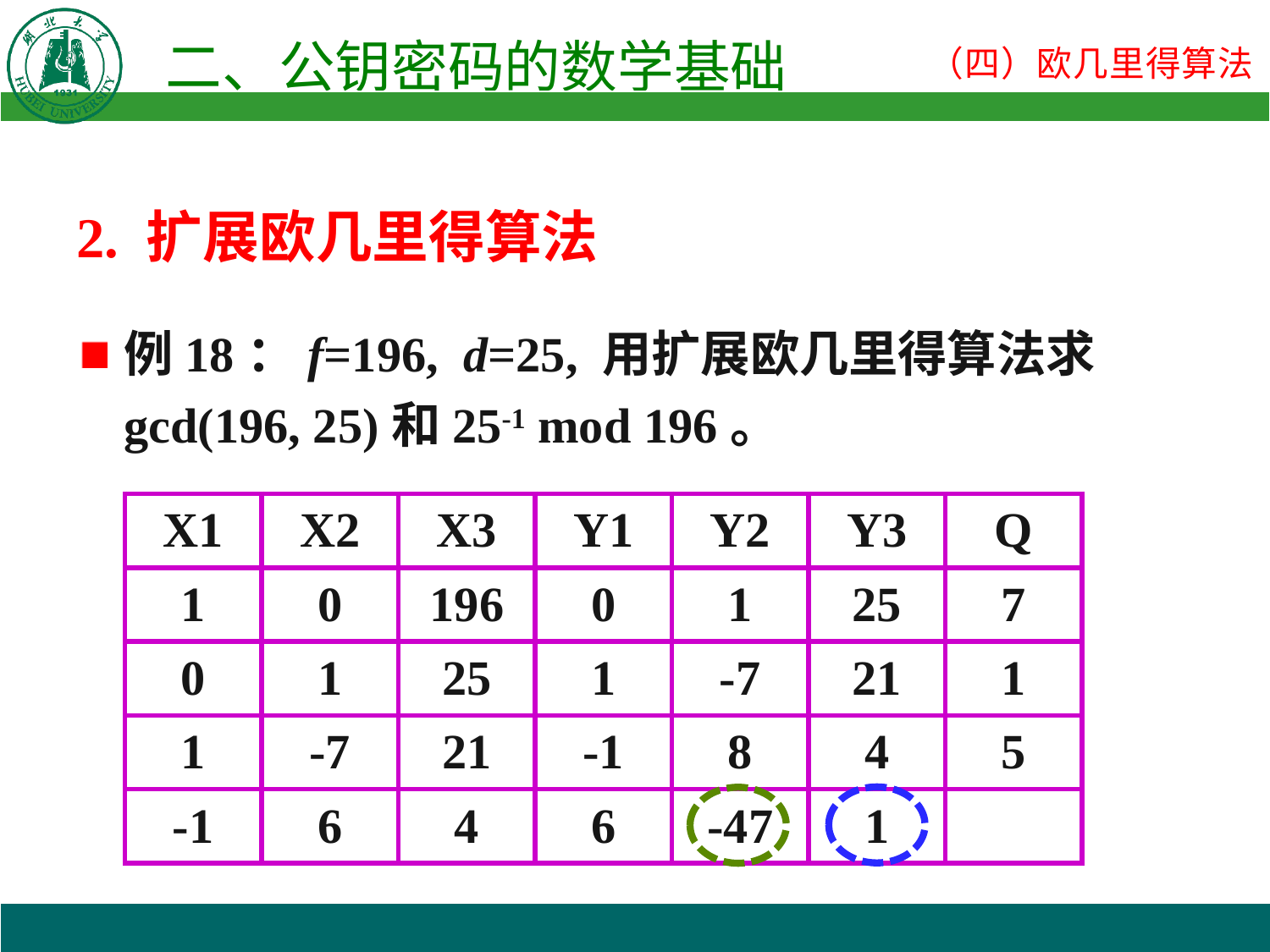

2. 扩展欧几里得算法
例18：f=196,  d=25, 用扩展欧几里得算法求gcd(196, 25)和25-1 mod 196。

| X1 | X2 | X3 | Y1 | Y2 | Y3 | Q |
| --- | --- | --- | --- | --- | --- | --- |
| 1 | 0 | 196 | 0 | 1 | 25 | 7 |
| 0 | 1 | 25 | 1 | -7 | 21 | 1 |
| 1 | -7 | 21 | -1 | 8 | 4 | 5 |
| -1 | 6 | 4 | 6 | -47 | 1 |  |